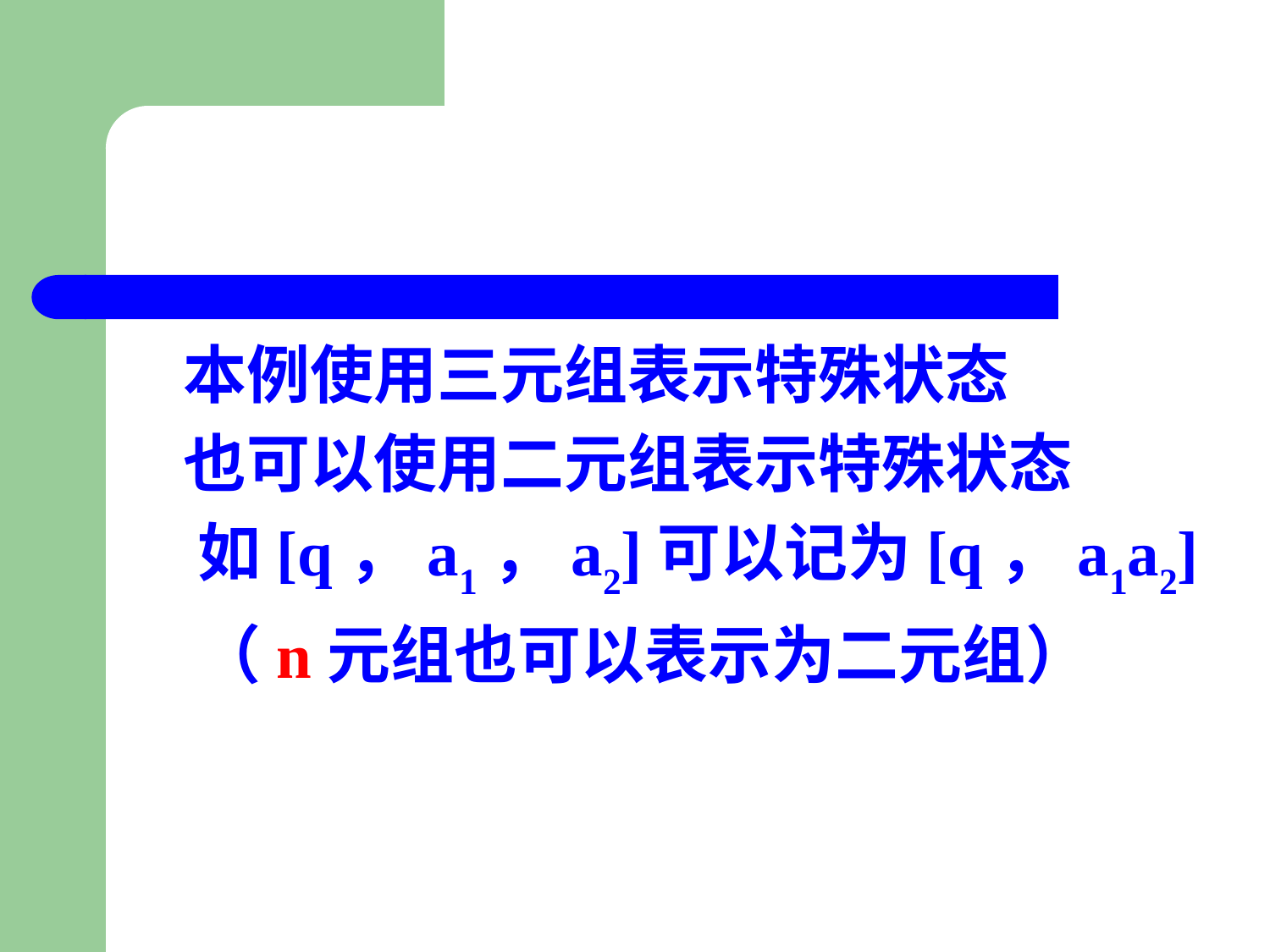

#
  本例使用三元组表示特殊状态
  也可以使用二元组表示特殊状态
   如[q，a1，a2]可以记为[q，a1a2]
   （n元组也可以表示为二元组）